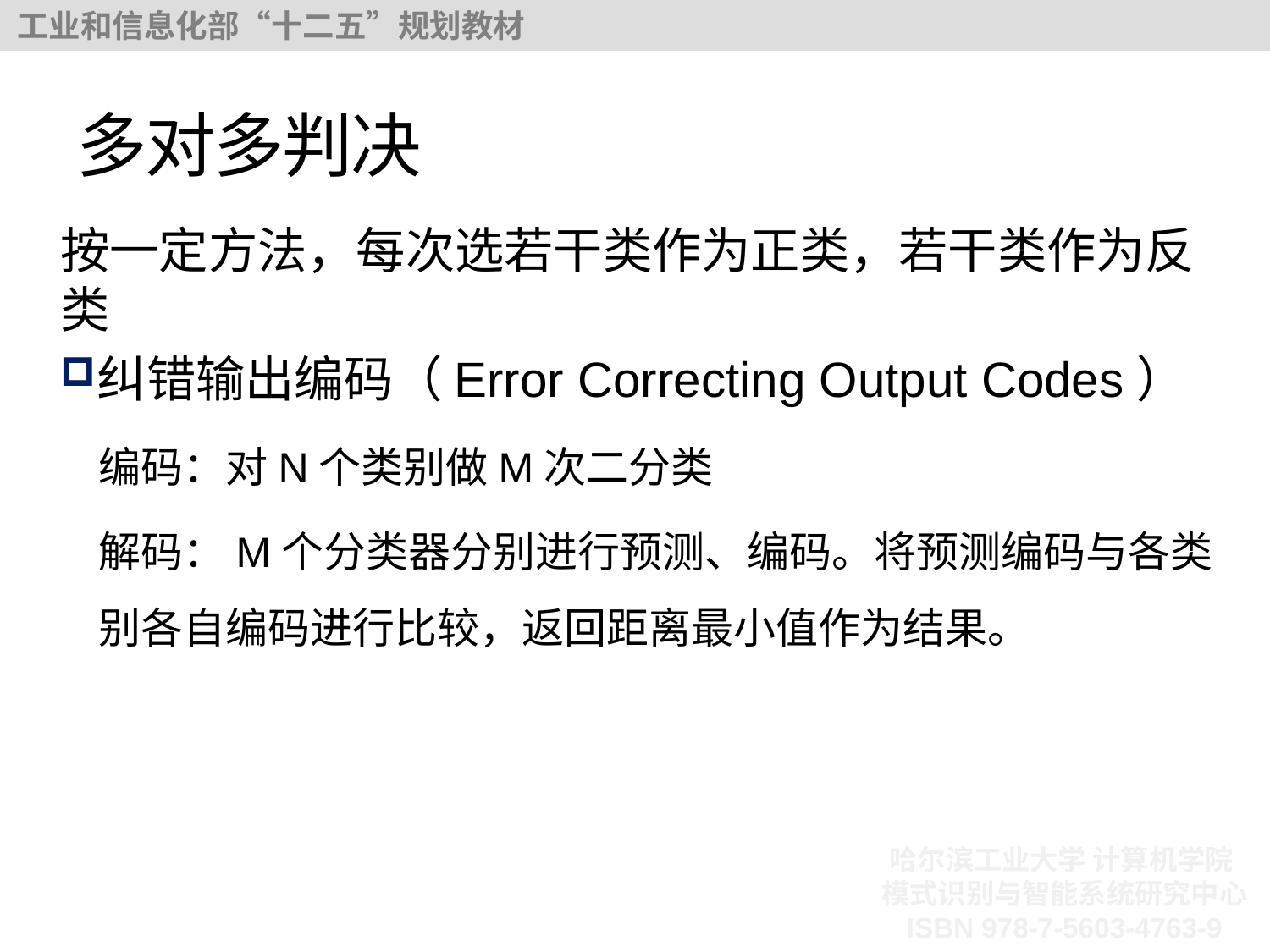

# 多对多判决
按一定方法，每次选若干类作为正类，若干类作为反类
纠错输出编码（Error Correcting Output Codes）
编码：对N个类别做M次二分类
解码：M个分类器分别进行预测、编码。将预测编码与各类别各自编码进行比较，返回距离最小值作为结果。